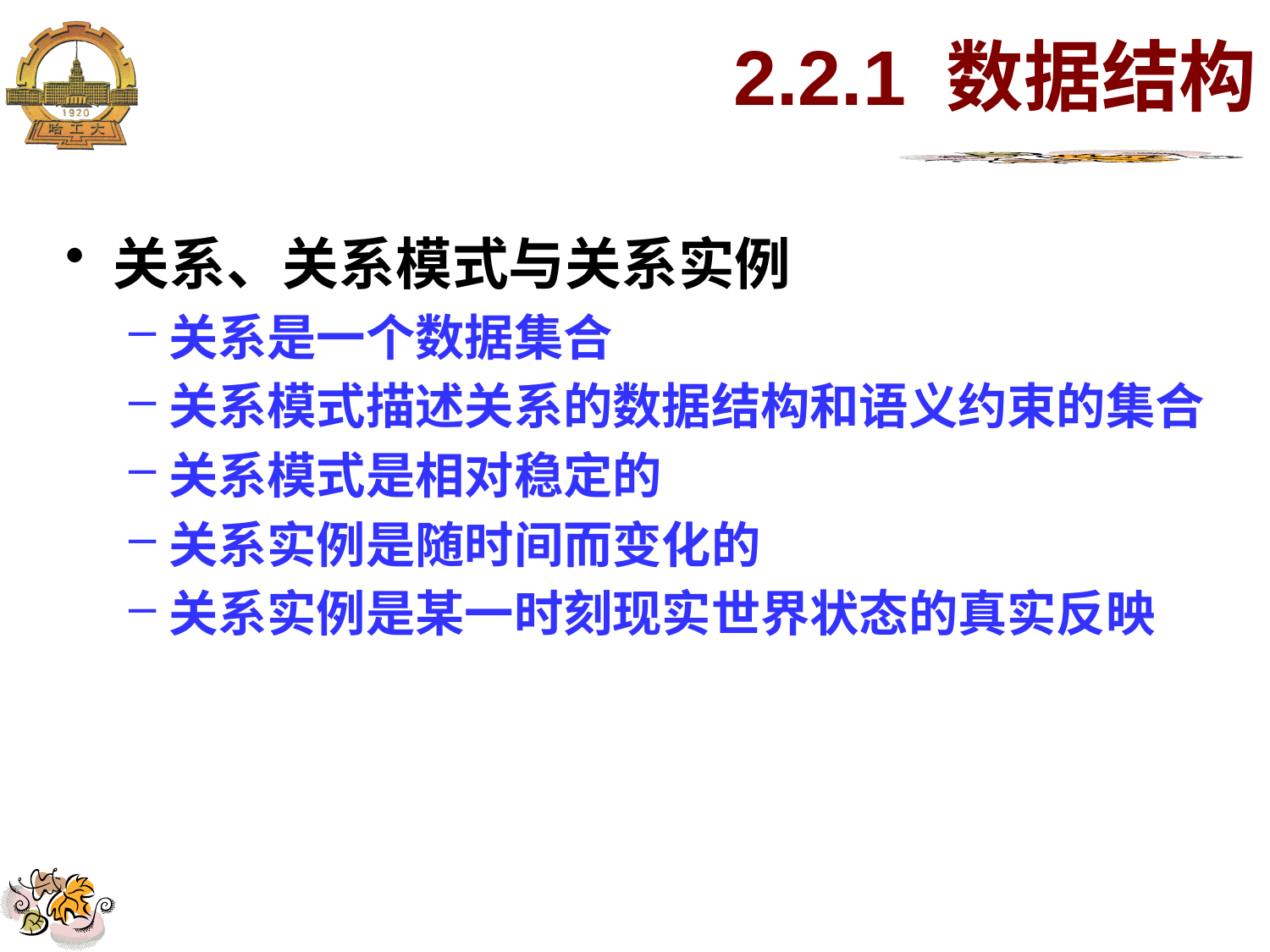

# 2.2.1 数据结构
关系、关系模式与关系实例
关系是一个数据集合
关系模式描述关系的数据结构和语义约束的集合
关系模式是相对稳定的
关系实例是随时间而变化的
关系实例是某一时刻现实世界状态的真实反映